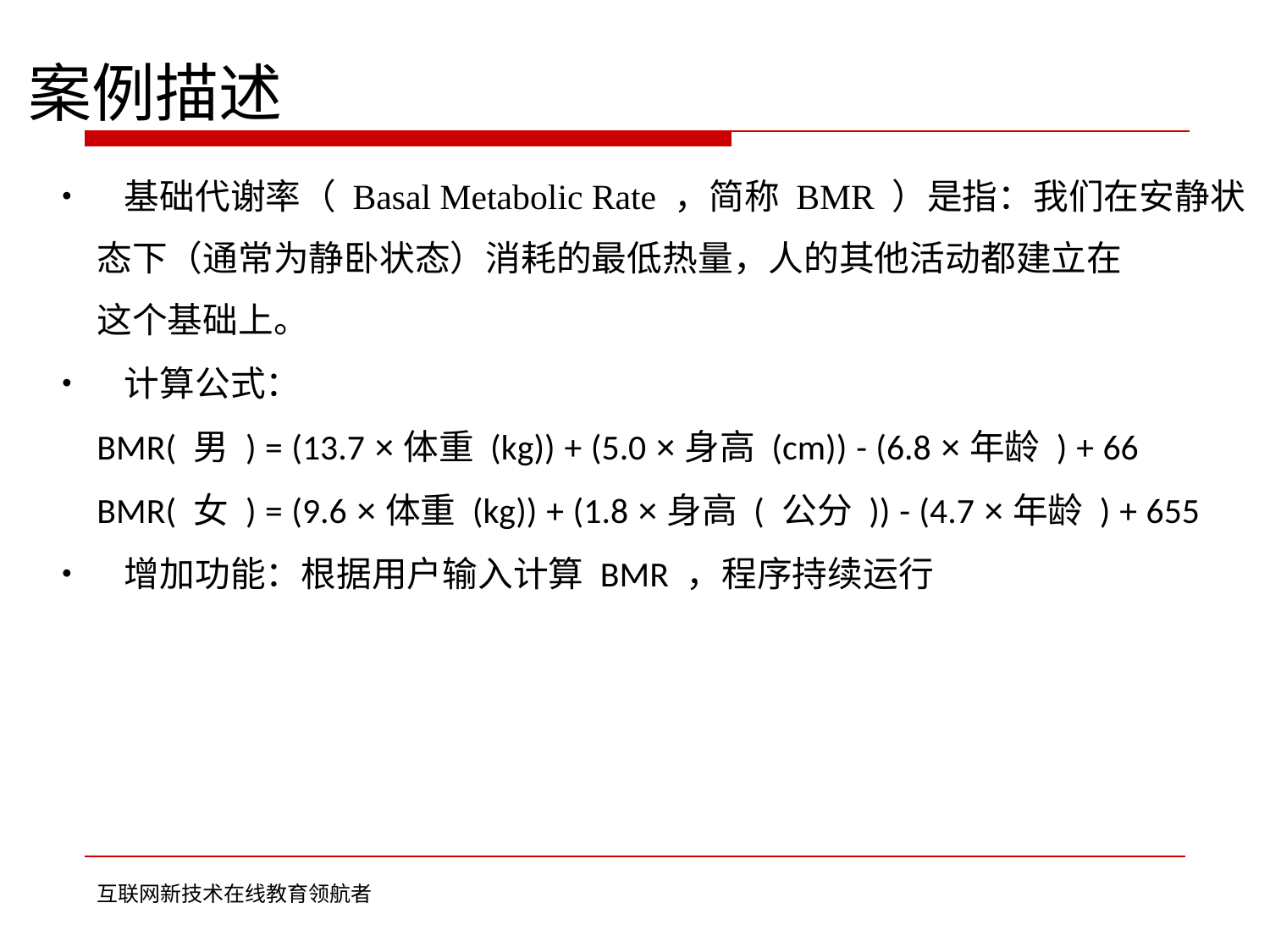

案例描述

	•    基础代谢率（ Basal Metabolic Rate ，简称 BMR ）是指：我们在安静状
		态下（通常为静卧状态）消耗的最低热量，人的其他活动都建立在
		这个基础上。

	•    计算公式：
		BMR( 男 ) = (13.7 ×体重 (kg)) + (5.0 ×身高 (cm)) - (6.8 ×年龄 ) + 66
		BMR( 女 ) = (9.6 ×体重 (kg)) + (1.8 ×身高 ( 公分 )) - (4.7 ×年龄 ) + 655
	•    增加功能：根据用户输入计算 BMR ，程序持续运行

互联网新技术在线教育领航者